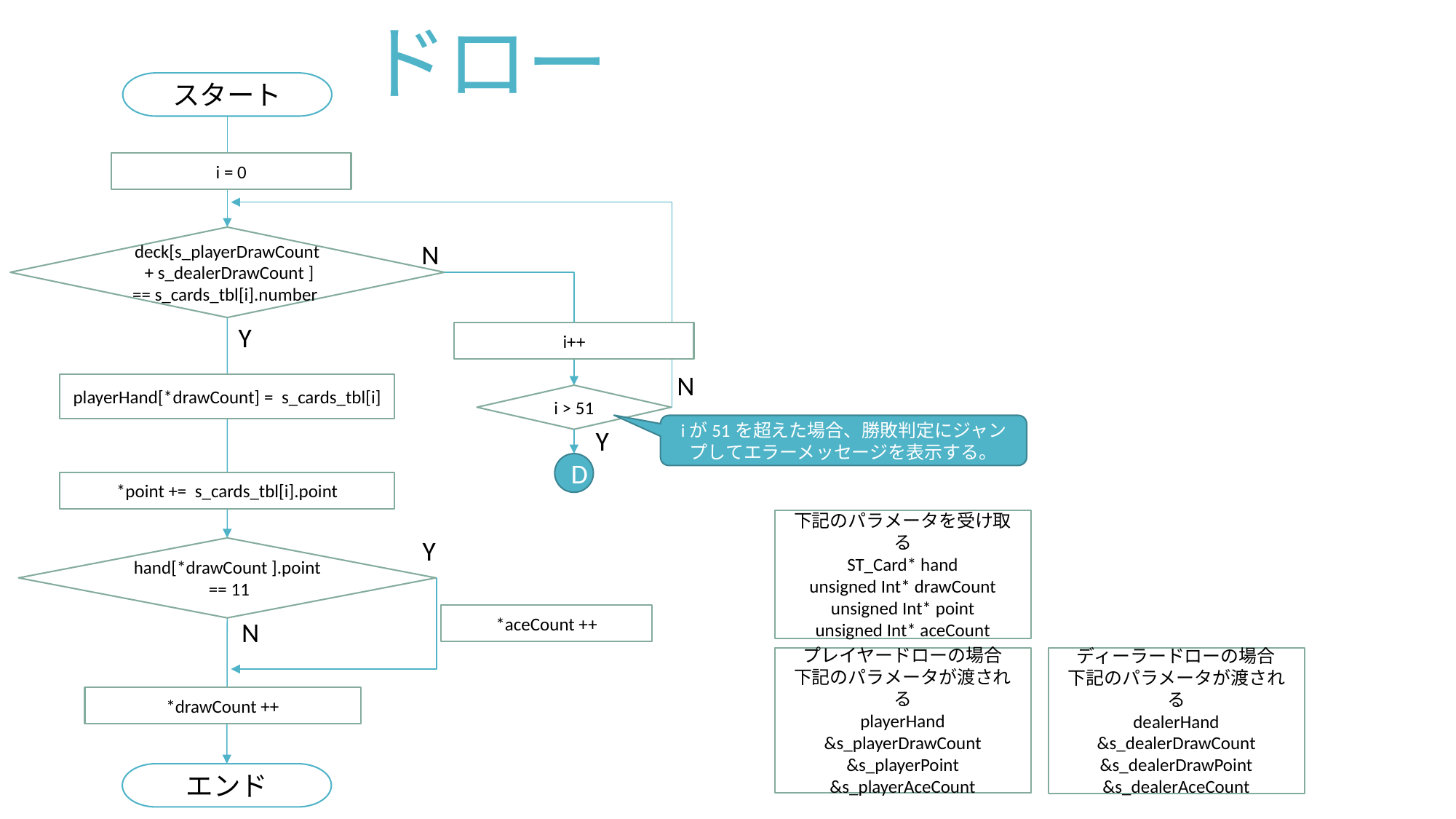

ドロー
スタート
i = 0
deck[s_playerDrawCount
 + s_dealerDrawCount ] == s_cards_tbl[i].number
N
Y
i++
N
playerHand[*drawCount] =  s_cards_tbl[i]
i > 51
iが51を超えた場合、勝敗判定にジャンプしてエラーメッセージを表示する。
Y
D
*point +=  s_cards_tbl[i].point
下記のパラメータを受け取る
ST_Card* hand
unsigned Int* drawCount
unsigned Int* point
unsigned Int* aceCount
Y
hand[*drawCount ].point  == 11
*aceCount ++
N
プレイヤードローの場合
下記のパラメータが渡される
playerHand
&s_playerDrawCount
&s_playerPoint
&s_playerAceCount
ディーラードローの場合
下記のパラメータが渡される
dealerHand
&s_dealerDrawCount
&s_dealerDrawPoint
&s_dealerAceCount
*drawCount ++
エンド